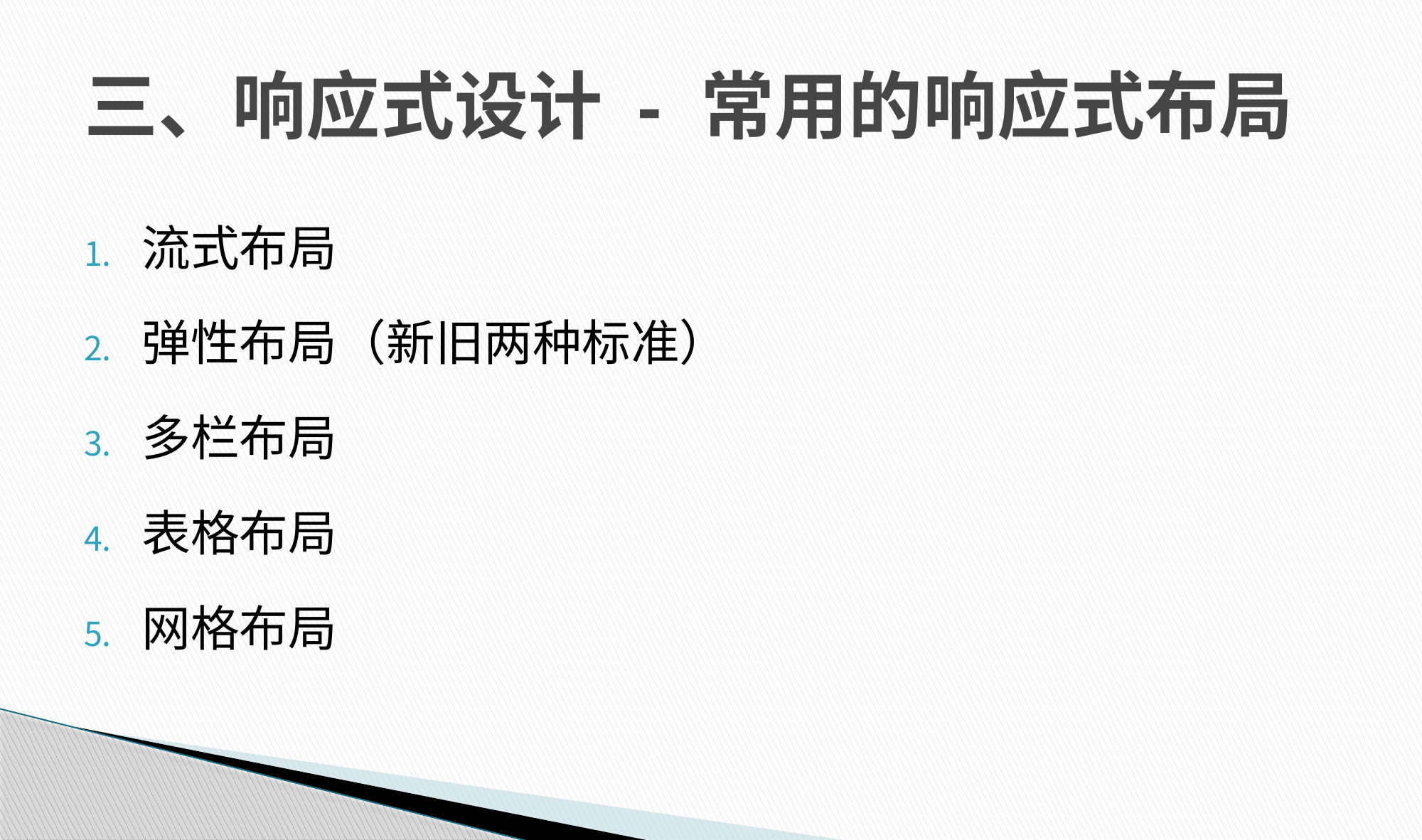

# 三、响应式设计 - 常用的响应式布局
流式布局
弹性布局（新旧两种标准）
多栏布局
表格布局
网格布局